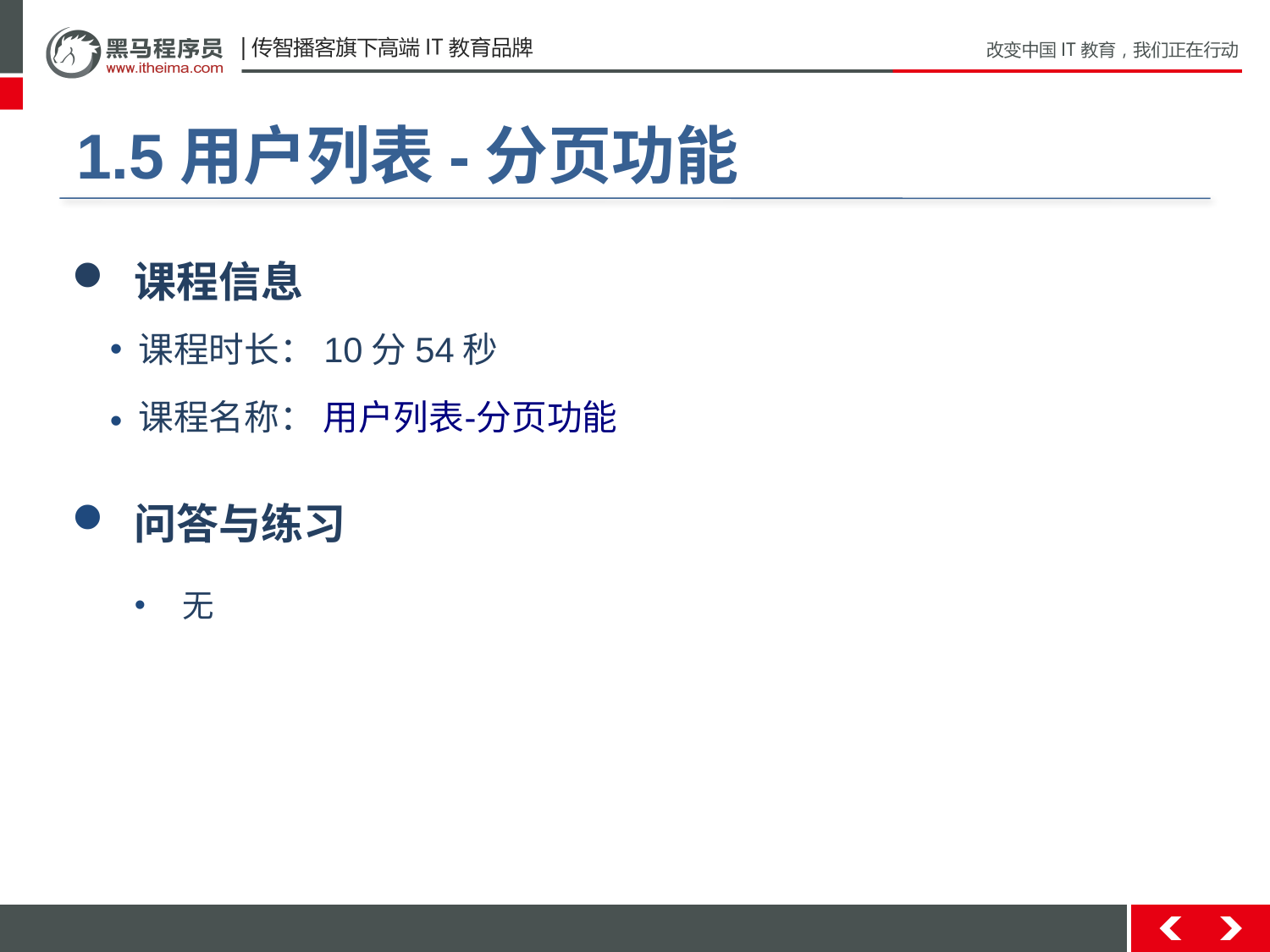

#
1.5用户列表-分页功能
 课程信息
 课程时长：10分54秒
 课程名称： 用户列表-分页功能
 问答与练习
无